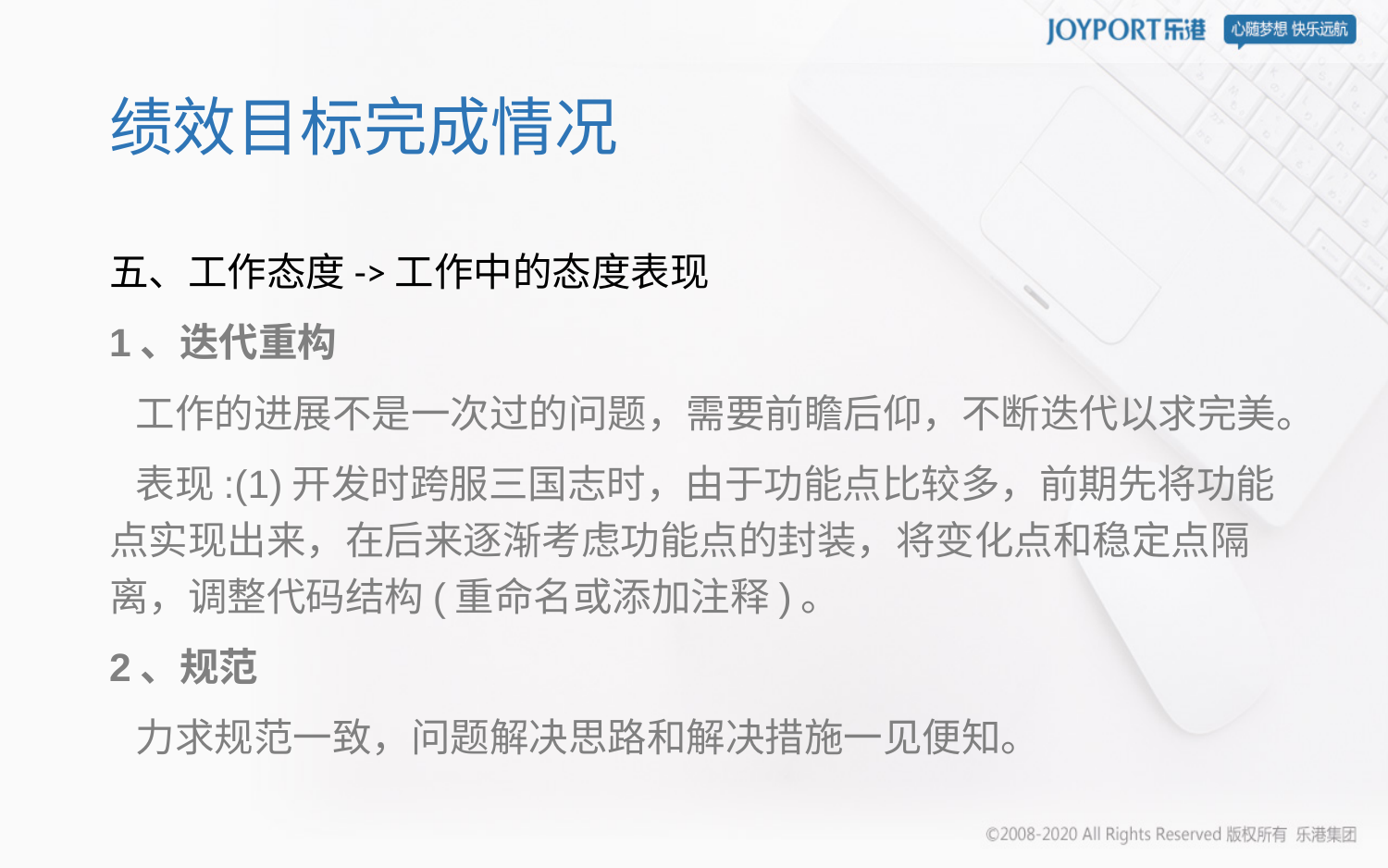

# 绩效目标完成情况
五、工作态度->工作中的态度表现
1、迭代重构
  工作的进展不是一次过的问题，需要前瞻后仰，不断迭代以求完美。
  表现:(1)开发时跨服三国志时，由于功能点比较多，前期先将功能点实现出来，在后来逐渐考虑功能点的封装，将变化点和稳定点隔离，调整代码结构(重命名或添加注释)。
2、规范
  力求规范一致，问题解决思路和解决措施一见便知。